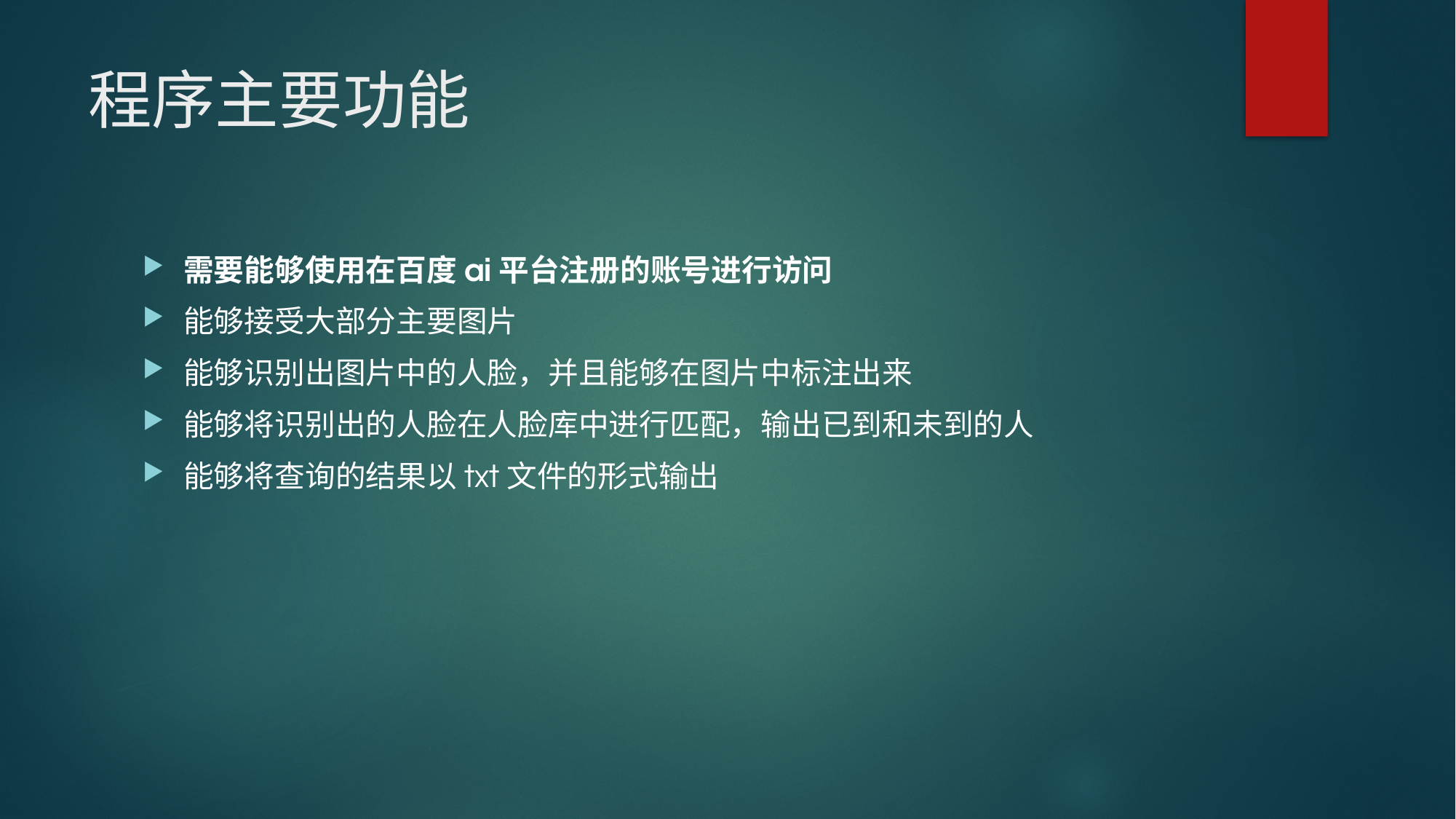

# 程序主要功能
需要能够使用在百度ai平台注册的账号进行访问
能够接受大部分主要图片
能够识别出图片中的人脸，并且能够在图片中标注出来
能够将识别出的人脸在人脸库中进行匹配，输出已到和未到的人
能够将查询的结果以txt文件的形式输出